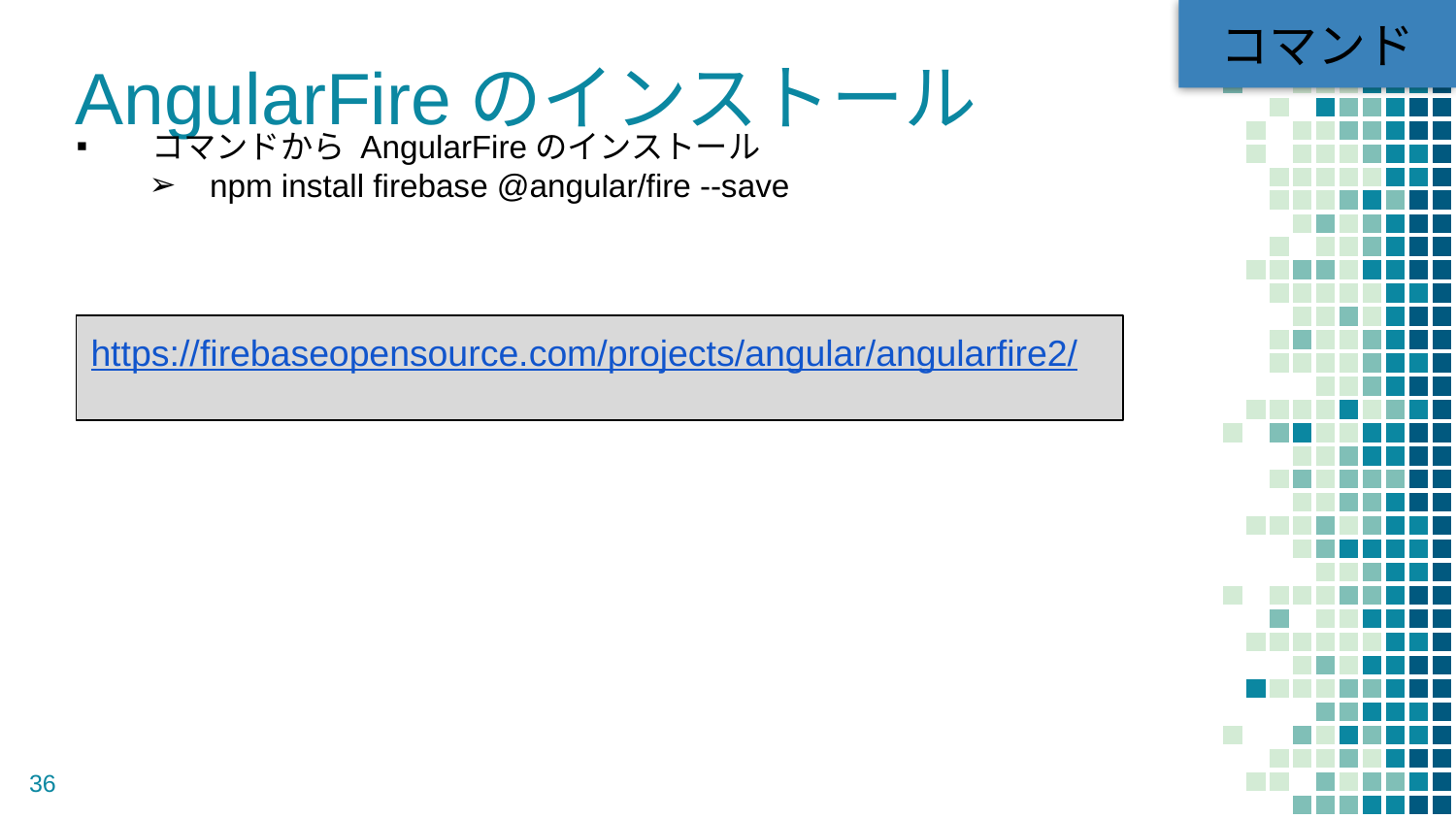

コマンド
# AngularFireのインストール
 コマンドから AngularFireのインストール
npm install firebase @angular/fire --save

https://firebaseopensource.com/projects/angular/angularfire2/
36